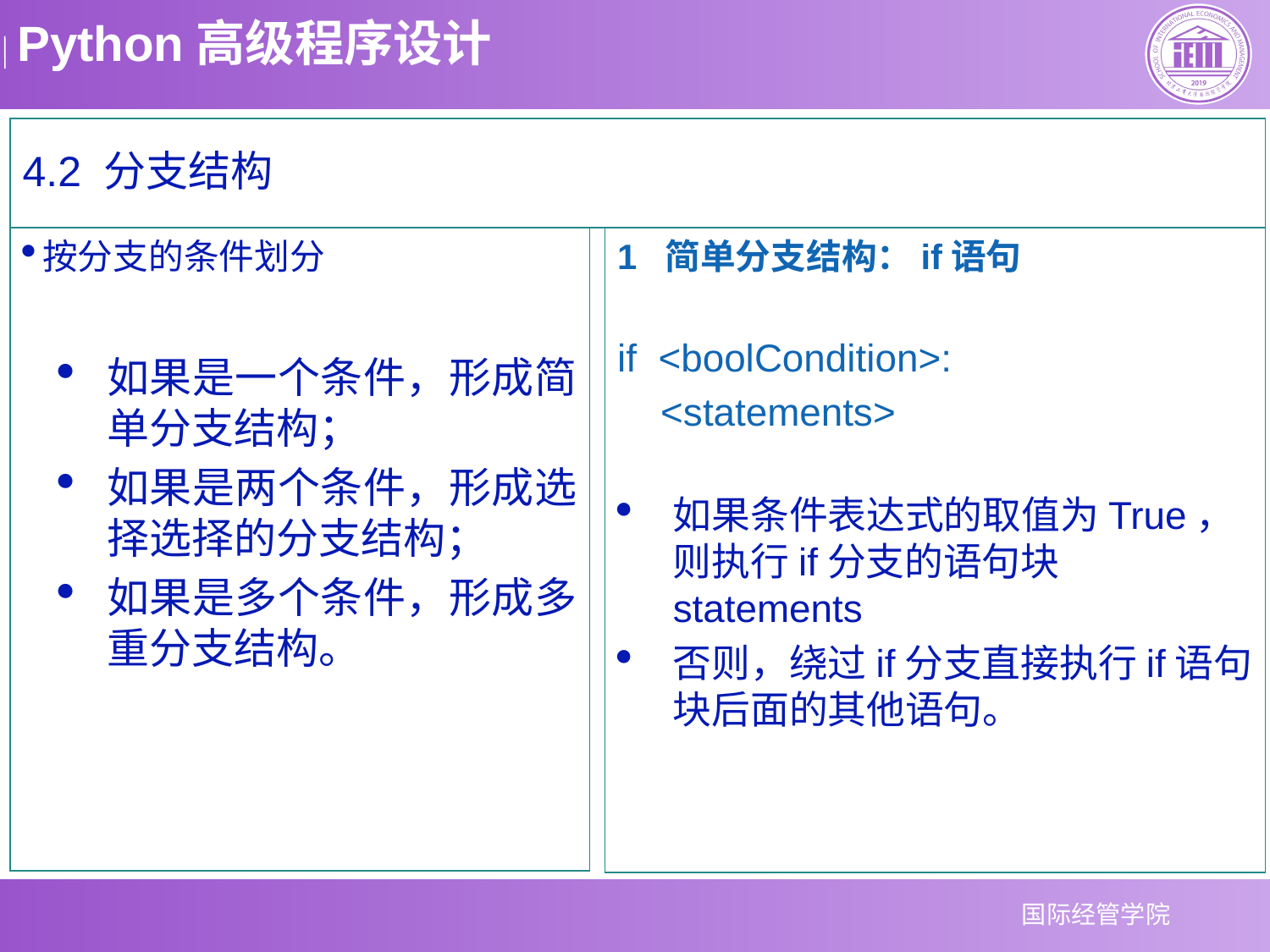

4.2 分支结构
按分支的条件划分

如果是一个条件，形成简单分支结构；
如果是两个条件，形成选择选择的分支结构；
如果是多个条件，形成多重分支结构。

1  简单分支结构：if语句

if  <boolCondition>:
    <statements>

如果条件表达式的取值为True，则执行if分支的语句块statements
否则，绕过if分支直接执行if语句块后面的其他语句。